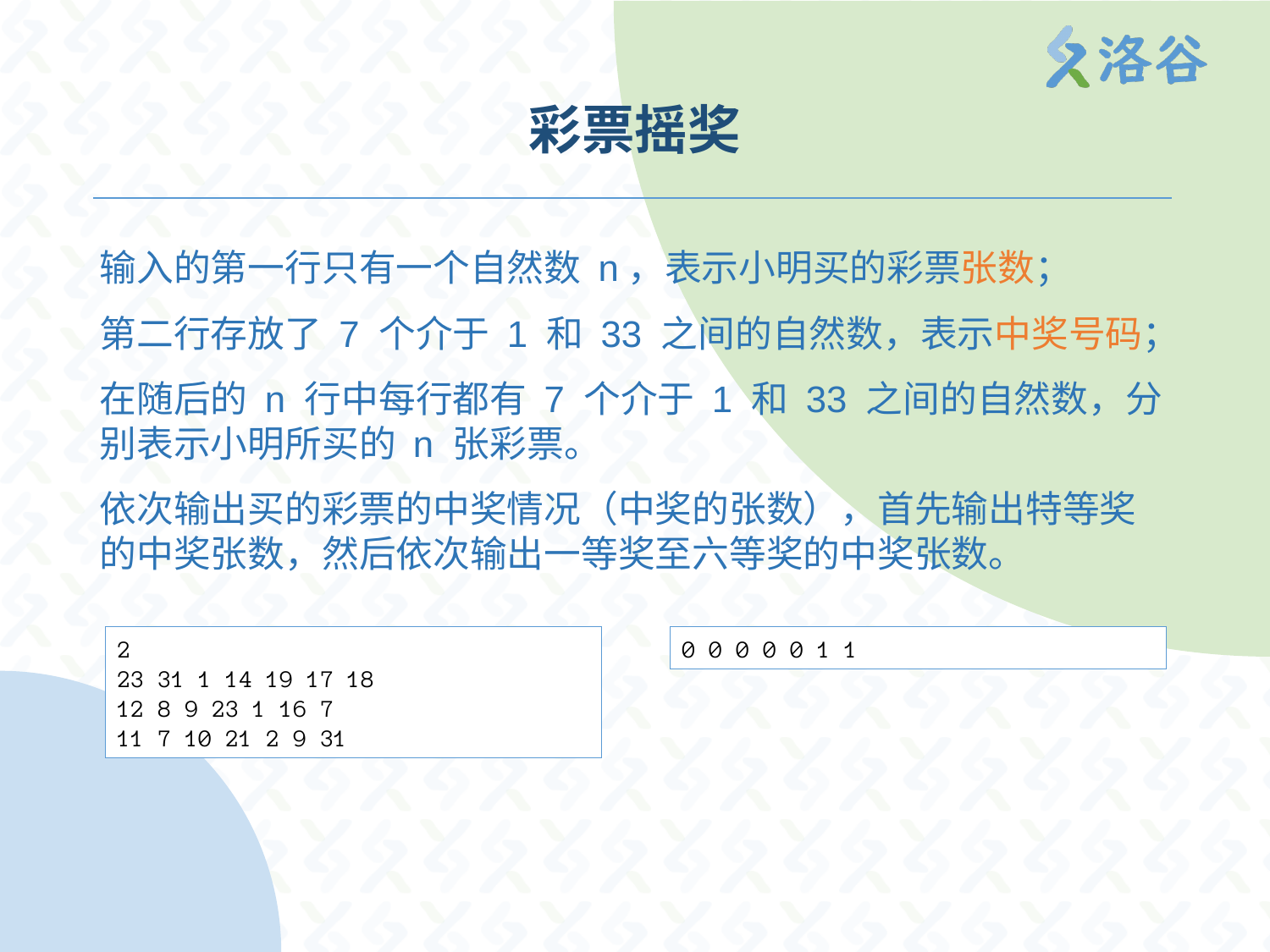

# 彩票摇奖
输入的第一行只有一个自然数 n，表示小明买的彩票张数；
第二行存放了 7 个介于 1 和 33 之间的自然数，表示中奖号码；
在随后的 n 行中每行都有 7 个介于 1 和 33 之间的自然数，分别表示小明所买的 n 张彩票。
依次输出买的彩票的中奖情况（中奖的张数），首先输出特等奖的中奖张数，然后依次输出一等奖至六等奖的中奖张数。
2
23 31 1 14 19 17 18
12 8 9 23 1 16 7
11 7 10 21 2 9 31
0 0 0 0 0 1 1